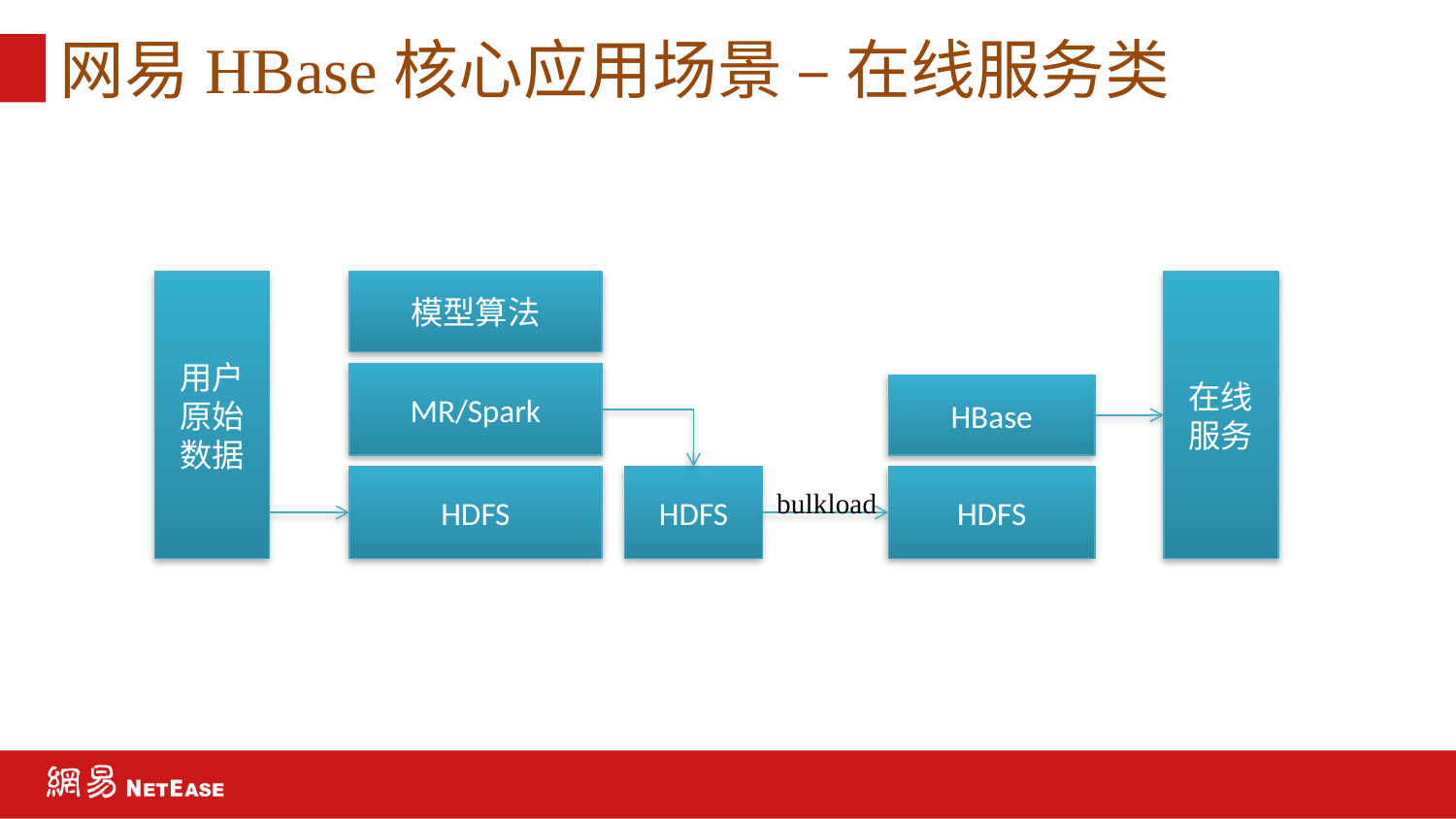

# 网易HBase核心应用场景 – 在线服务类
用户
原始
数据
模型算法
在线服务
MR/Spark
HBase
HDFS
HDFS
HDFS
bulkload